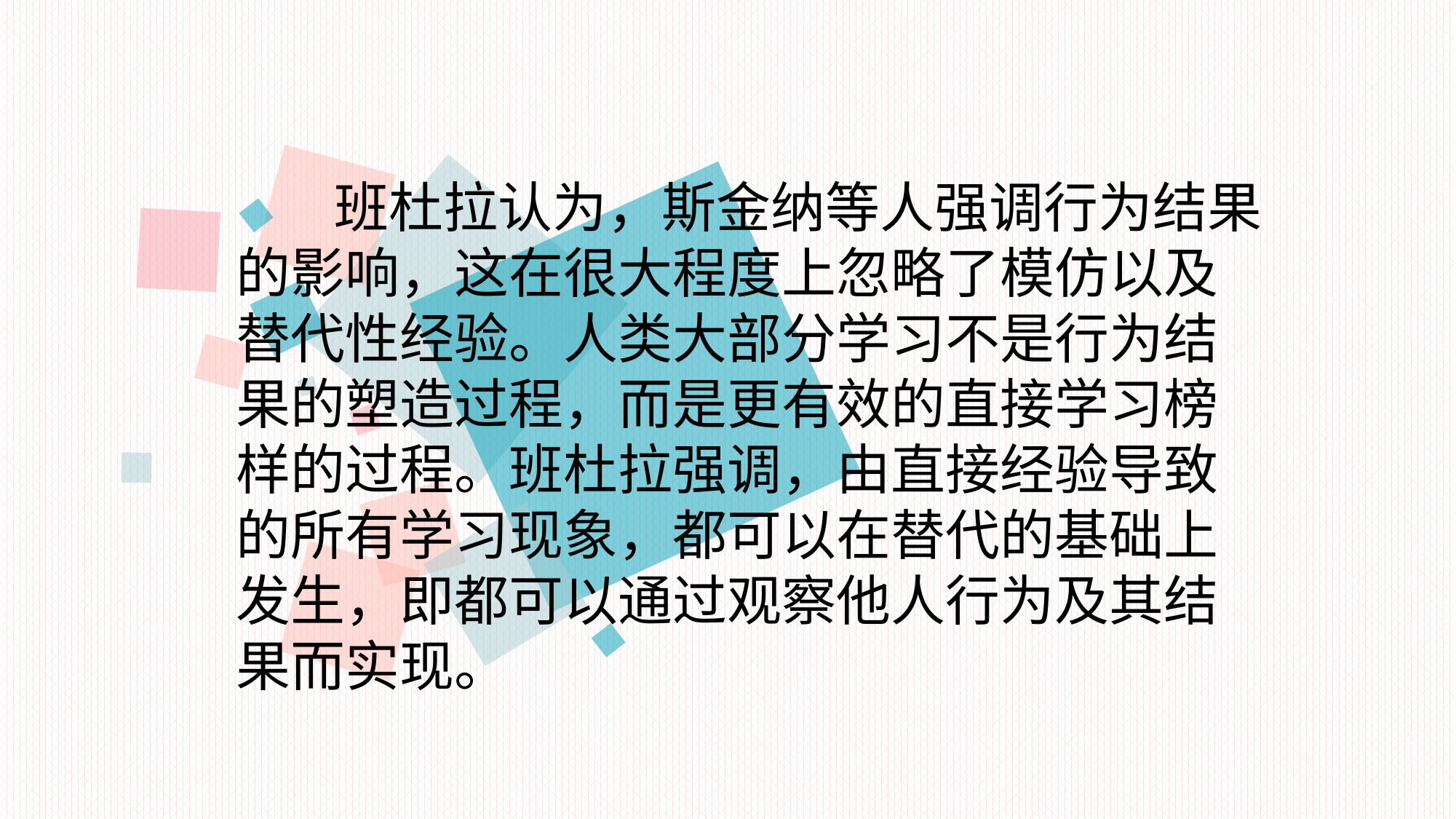

班杜拉认为，斯金纳等人强调行为结果的影响，这在很大程度上忽略了模仿以及替代性经验。人类大部分学习不是行为结果的塑造过程，而是更有效的直接学习榜样的过程。班杜拉强调，由直接经验导致的所有学习现象，都可以在替代的基础上发生，即都可以通过观察他人行为及其结果而实现。